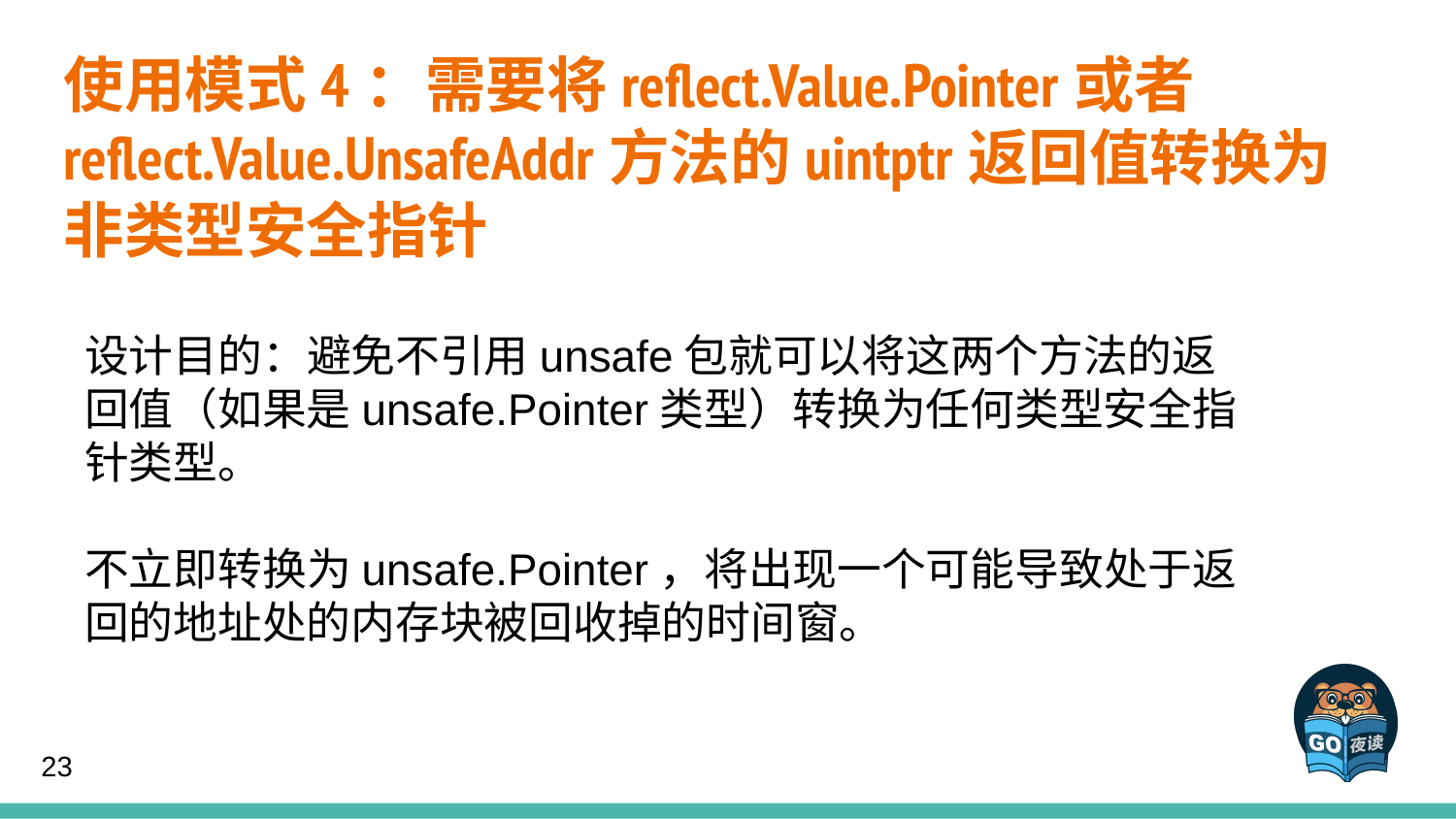

使用模式4：需要将reflect.Value.Pointer或者reflect.Value.UnsafeAddr方法的uintptr返回值转换为非类型安全指针
设计目的：避免不引用unsafe包就可以将这两个方法的返回值（如果是unsafe.Pointer类型）转换为任何类型安全指针类型。

不立即转换为unsafe.Pointer，将出现一个可能导致处于返回的地址处的内存块被回收掉的时间窗。
23